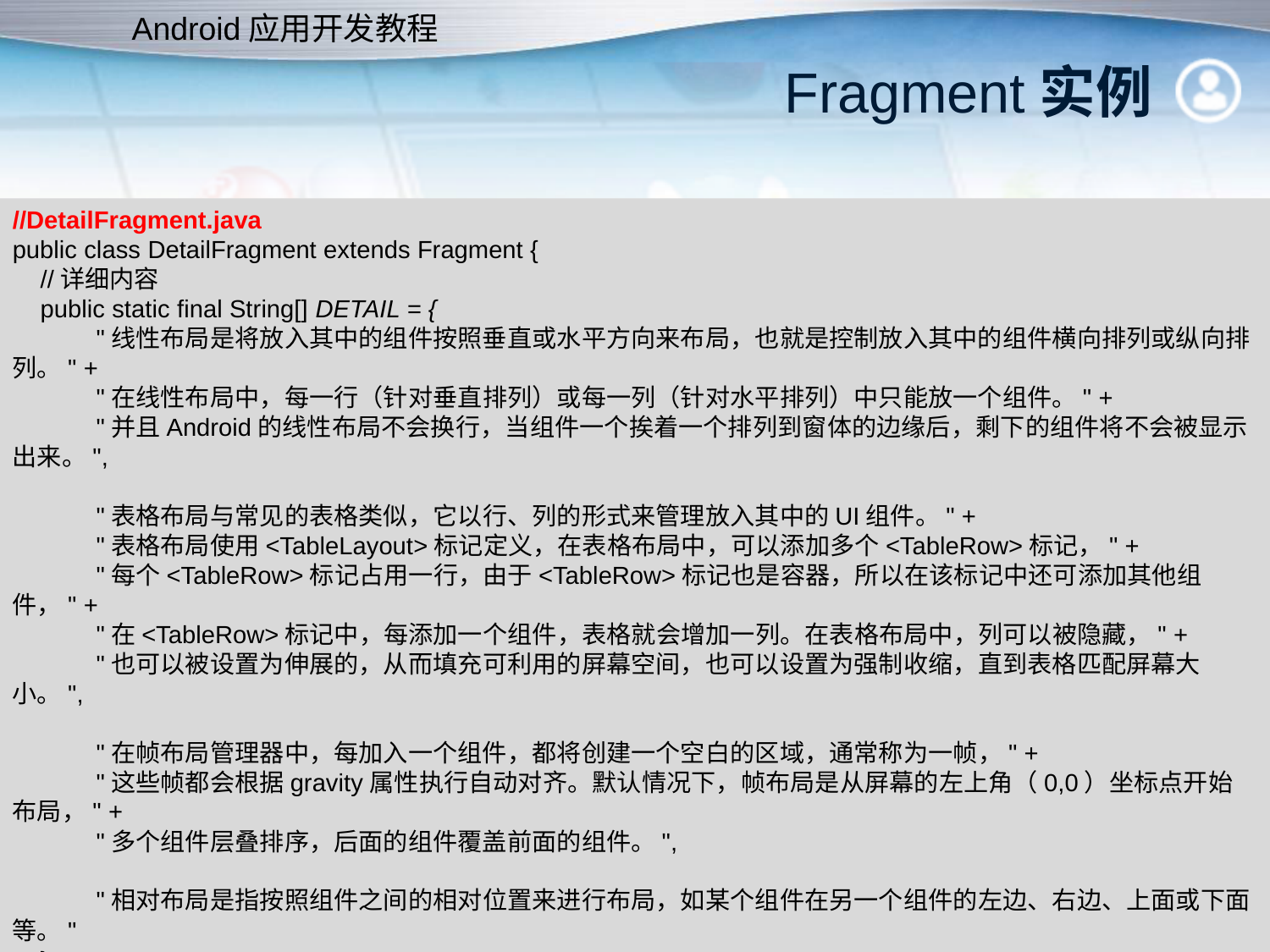

# Fragment实例

//DetailFragment.java
public class DetailFragment extends Fragment {
    //详细内容
    public static final String[] DETAIL = {
            "线性布局是将放入其中的组件按照垂直或水平方向来布局，也就是控制放入其中的组件横向排列或纵向排列。" +
            "在线性布局中，每一行（针对垂直排列）或每一列（针对水平排列）中只能放一个组件。" +
            "并且Android的线性布局不会换行，当组件一个挨着一个排列到窗体的边缘后，剩下的组件将不会被显示出来。",

            "表格布局与常见的表格类似，它以行、列的形式来管理放入其中的UI组件。" +
            "表格布局使用<TableLayout>标记定义，在表格布局中，可以添加多个<TableRow>标记，" +
            "每个<TableRow>标记占用一行，由于<TableRow>标记也是容器，所以在该标记中还可添加其他组件，" +
            "在<TableRow>标记中，每添加一个组件，表格就会增加一列。在表格布局中，列可以被隐藏，" +
            "也可以被设置为伸展的，从而填充可利用的屏幕空间，也可以设置为强制收缩，直到表格匹配屏幕大小。",

            "在帧布局管理器中，每加入一个组件，都将创建一个空白的区域，通常称为一帧，" +
            "这些帧都会根据gravity属性执行自动对齐。默认情况下，帧布局是从屏幕的左上角（0,0）坐标点开始布局，" +
            "多个组件层叠排序，后面的组件覆盖前面的组件。",

            "相对布局是指按照组件之间的相对位置来进行布局，如某个组件在另一个组件的左边、右边、上面或下面等。"
    };